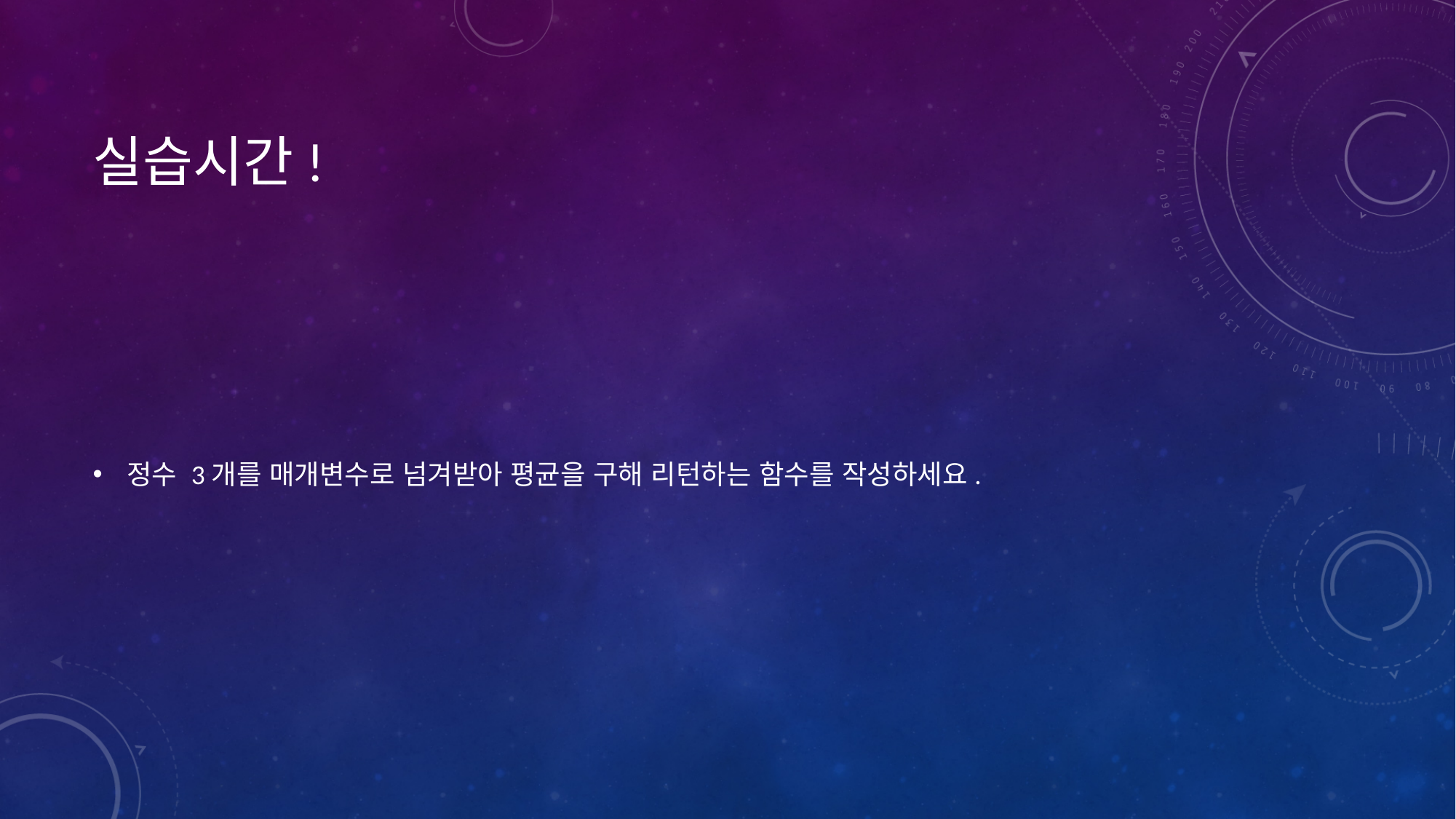

# 실습시간!
정수 3개를 매개변수로 넘겨받아 평균을 구해 리턴하는 함수를 작성하세요.